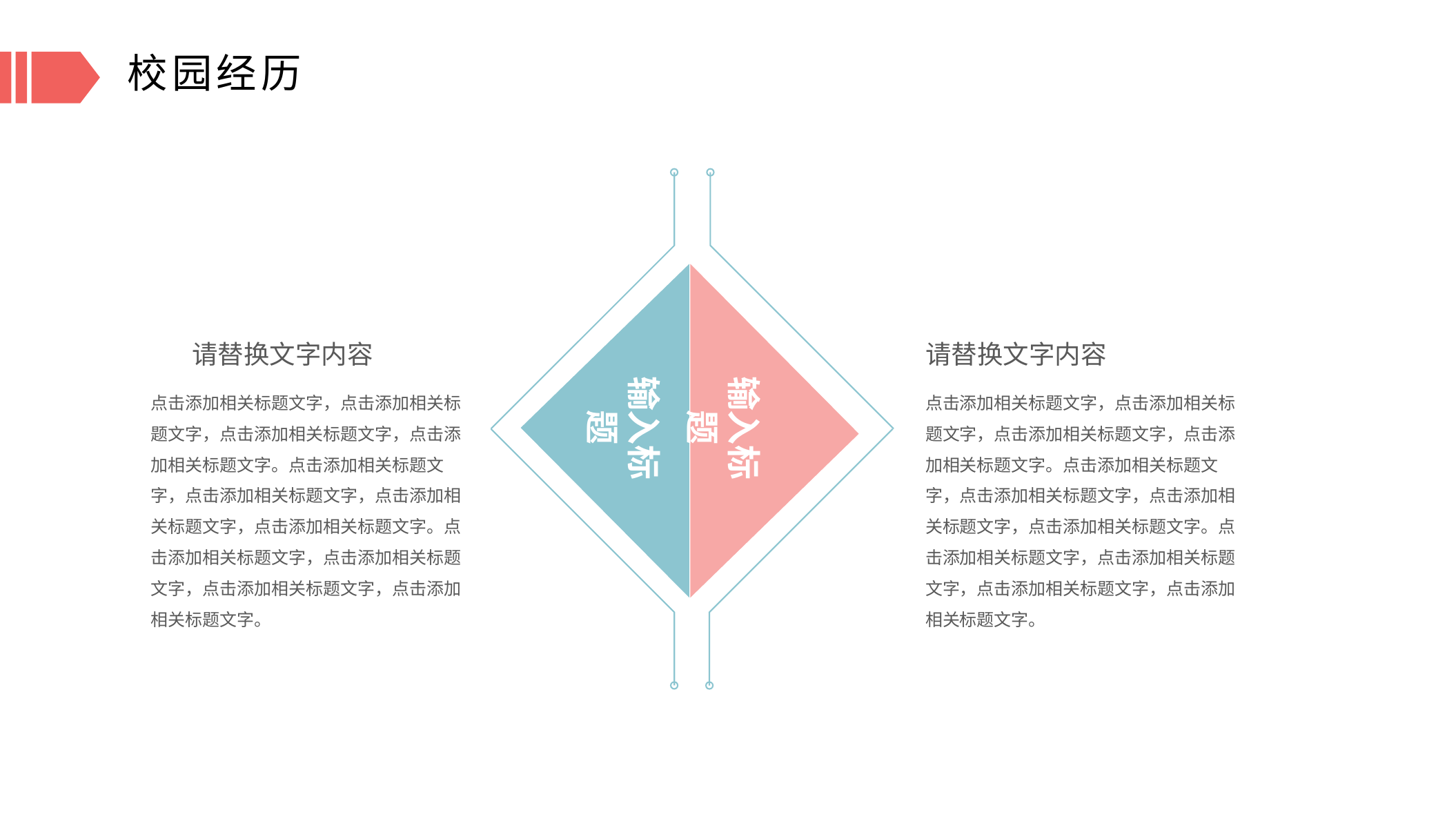

校园经历

请替换文字内容
请替换文字内容

输入标题
输入标题
点击添加相关标题文字，点击添加相关标题文字，点击添加相关标题文字，点击添加相关标题文字。点击添加相关标题文字，点击添加相关标题文字，点击添加相关标题文字，点击添加相关标题文字。点击添加相关标题文字，点击添加相关标题文字，点击添加相关标题文字，点击添加相关标题文字。

点击添加相关标题文字，点击添加相关标题文字，点击添加相关标题文字，点击添加相关标题文字。点击添加相关标题文字，点击添加相关标题文字，点击添加相关标题文字，点击添加相关标题文字。点击添加相关标题文字，点击添加相关标题文字，点击添加相关标题文字，点击添加相关标题文字。